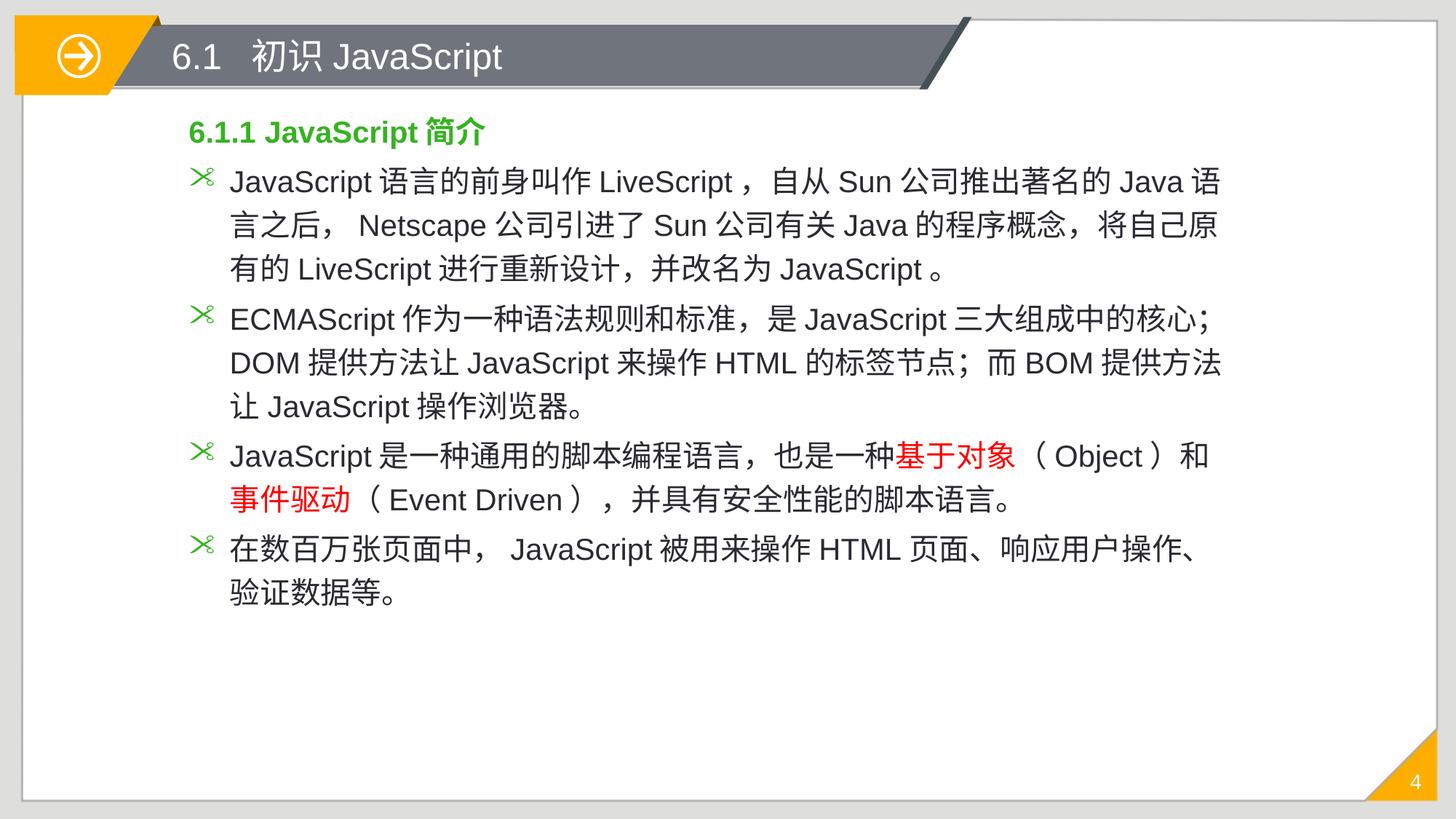

# 6.1  初识JavaScript
6.1.1 JavaScript简介
JavaScript语言的前身叫作LiveScript，自从Sun公司推出著名的Java语言之后，Netscape公司引进了Sun公司有关Java的程序概念，将自己原有的LiveScript进行重新设计，并改名为JavaScript。
ECMAScript作为一种语法规则和标准，是JavaScript三大组成中的核心；DOM提供方法让JavaScript来操作HTML的标签节点；而BOM提供方法让JavaScript操作浏览器。
JavaScript是一种通用的脚本编程语言，也是一种基于对象（Object）和事件驱动（Event Driven），并具有安全性能的脚本语言。
在数百万张页面中，JavaScript被用来操作HTML页面、响应用户操作、验证数据等。